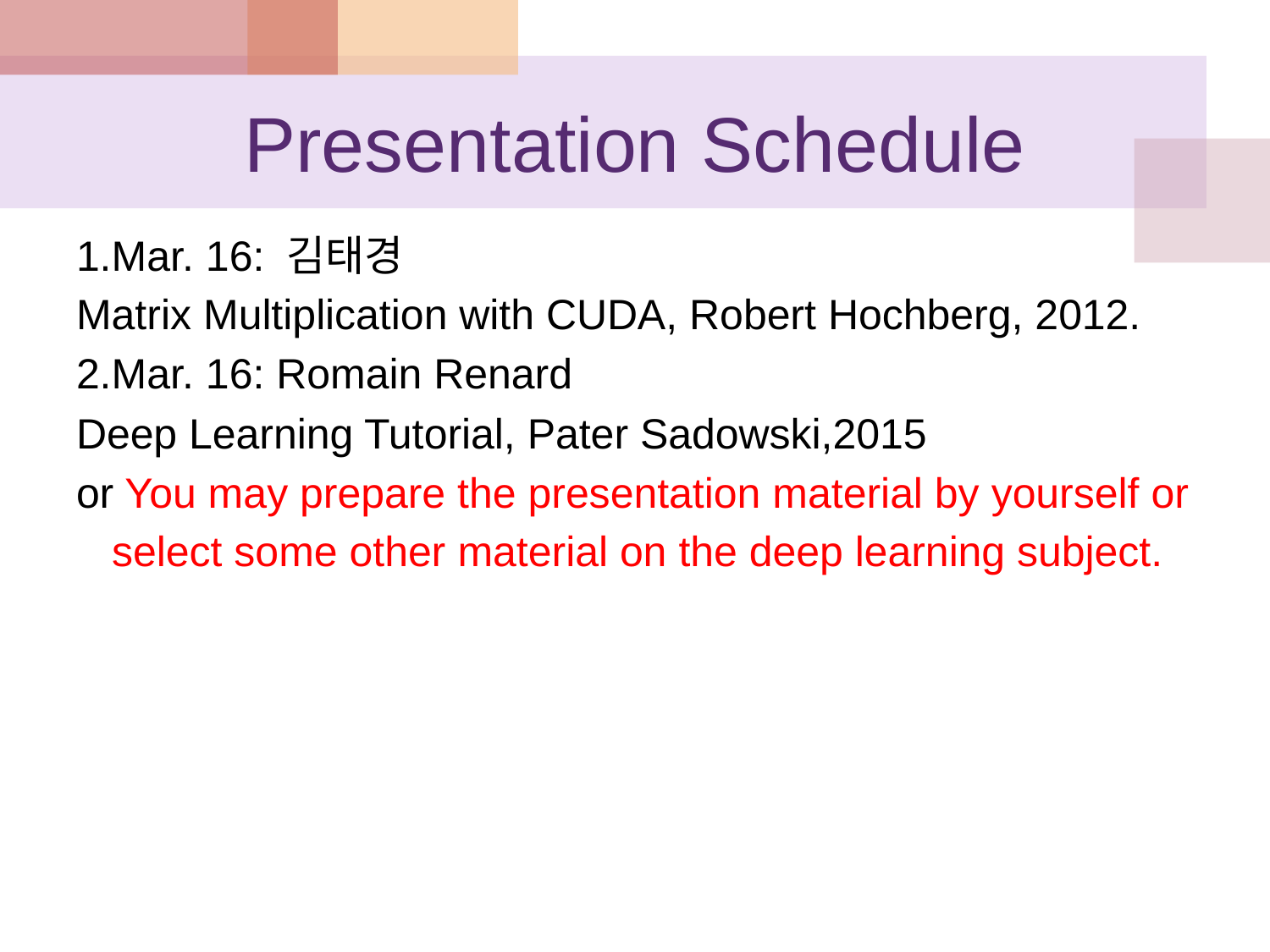

# Presentation Schedule
1.Mar. 16: 김태경
Matrix Multiplication with CUDA, Robert Hochberg, 2012.
2.Mar. 16: Romain Renard
Deep Learning Tutorial, Pater Sadowski,2015
or You may prepare the presentation material by yourself or
   select some other material on the deep learning subject.